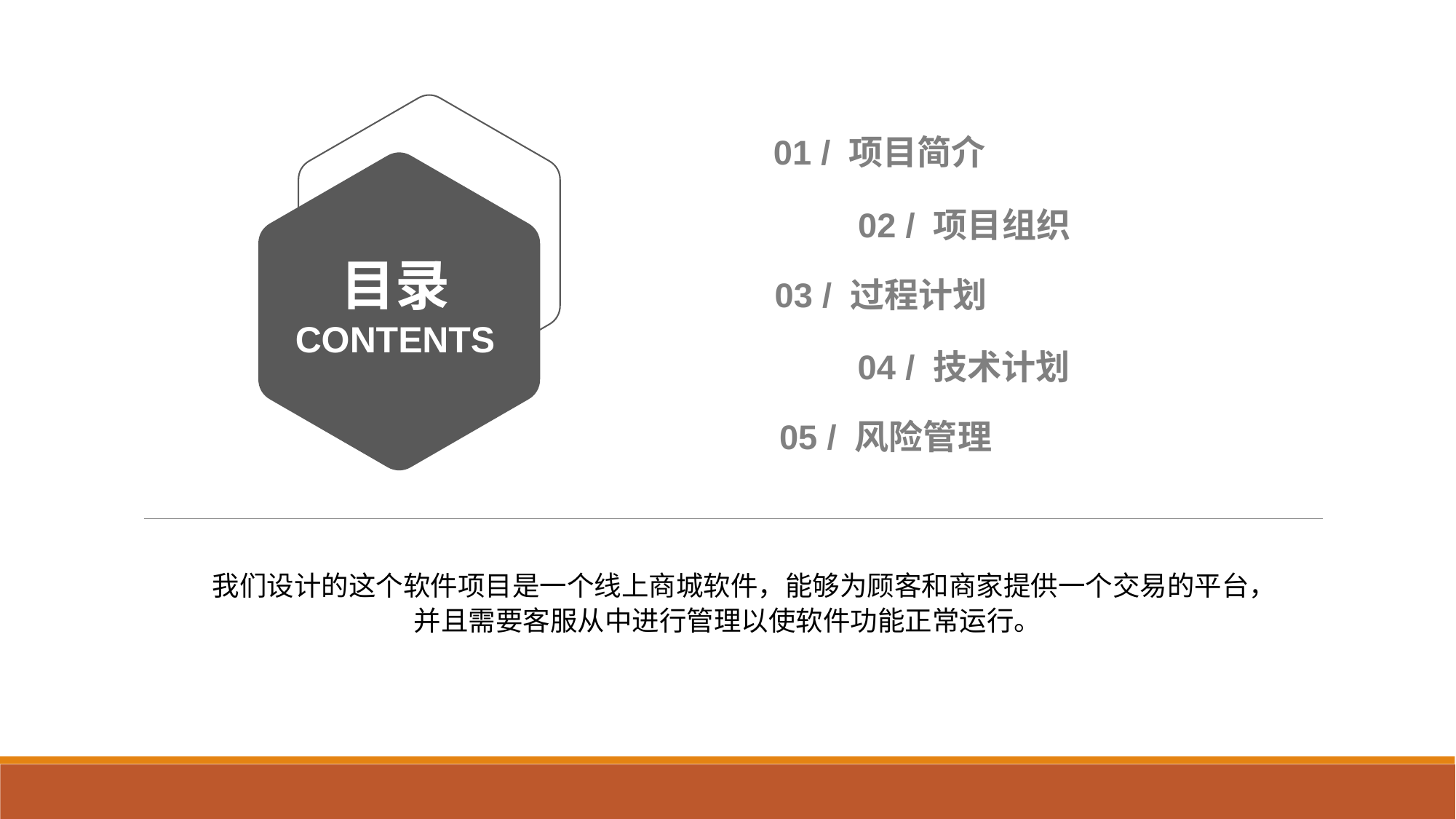

01 / 项目简介

02 / 项目组织
目录
CONTENTS
03 / 过程计划
04 / 技术计划
05 / 风险管理
我们设计的这个软件项目是一个线上商城软件，能够为顾客和商家提供一个交易的平台，并且需要客服从中进行管理以使软件功能正常运行。